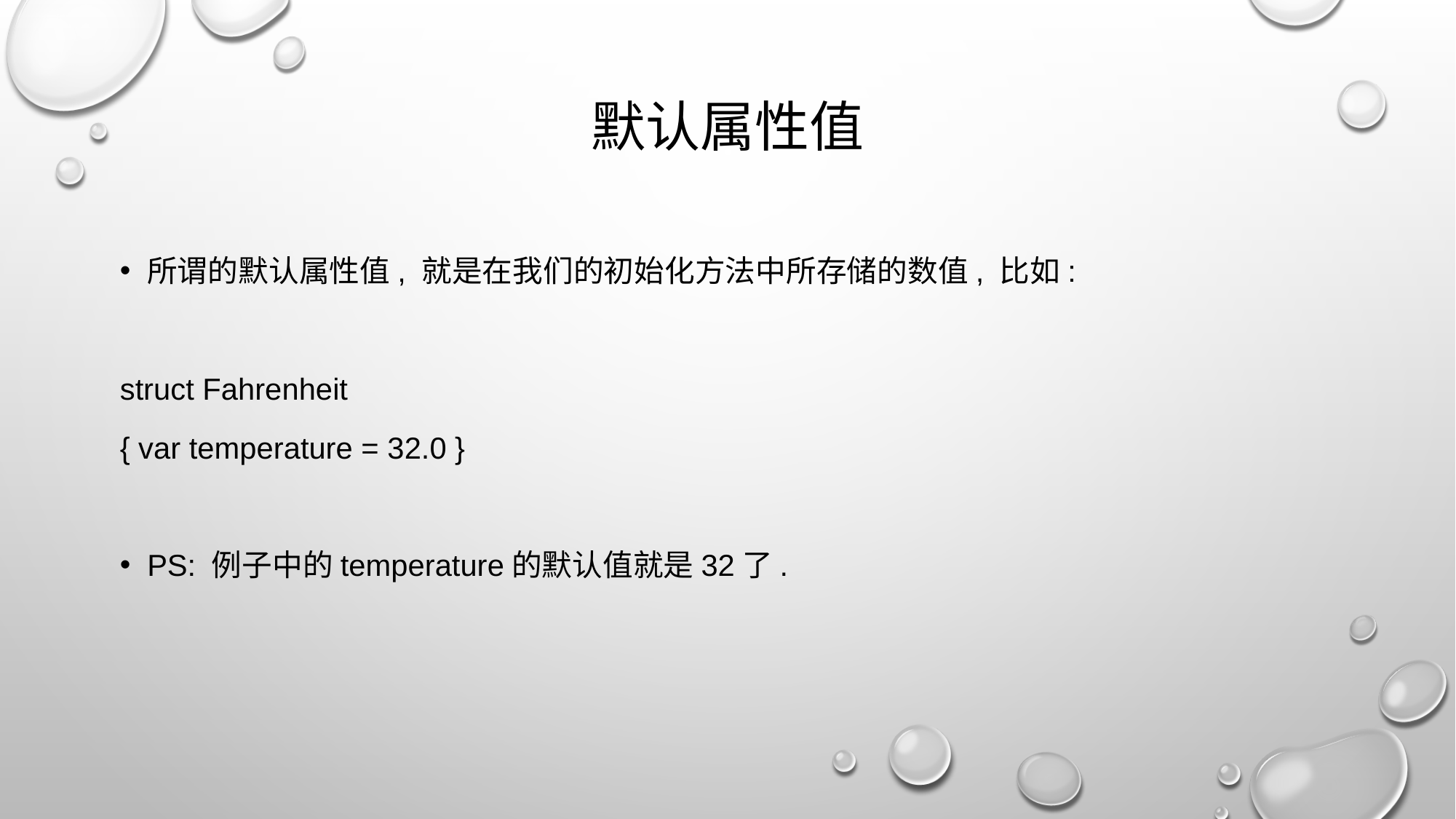

# 默认属性值
所谓的默认属性值, 就是在我们的初始化方法中所存储的数值, 比如:

struct Fahrenheit
{ var temperature = 32.0 }

PS: 例子中的temperature的默认值就是32了.